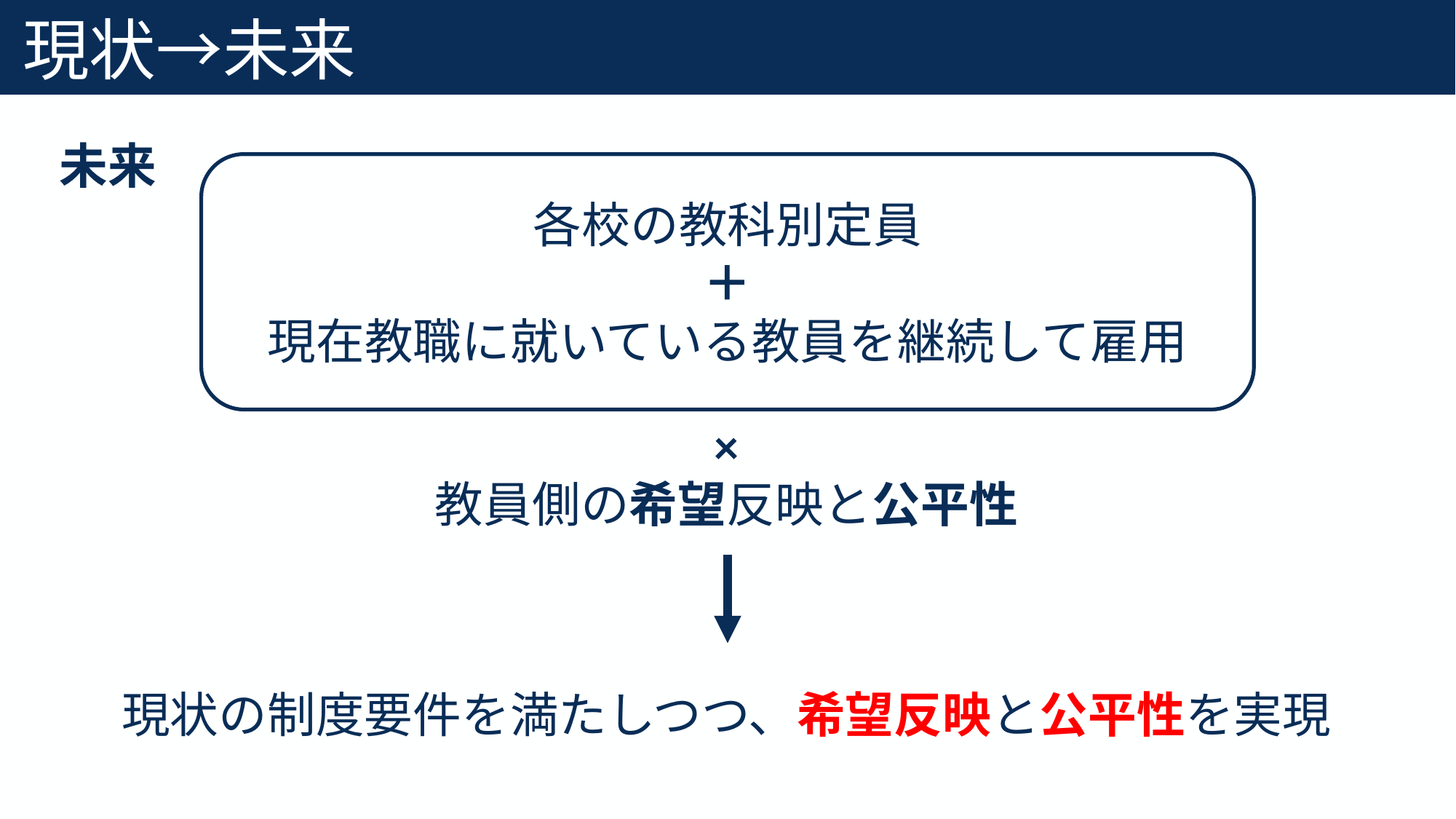

# 現状→未来
45
未来
各校の教科別定員
＋
現在教職に就いている教員を継続して雇用
×
教員側の希望反映と公平性
現状の制度要件を満たしつつ、希望反映と公平性を実現